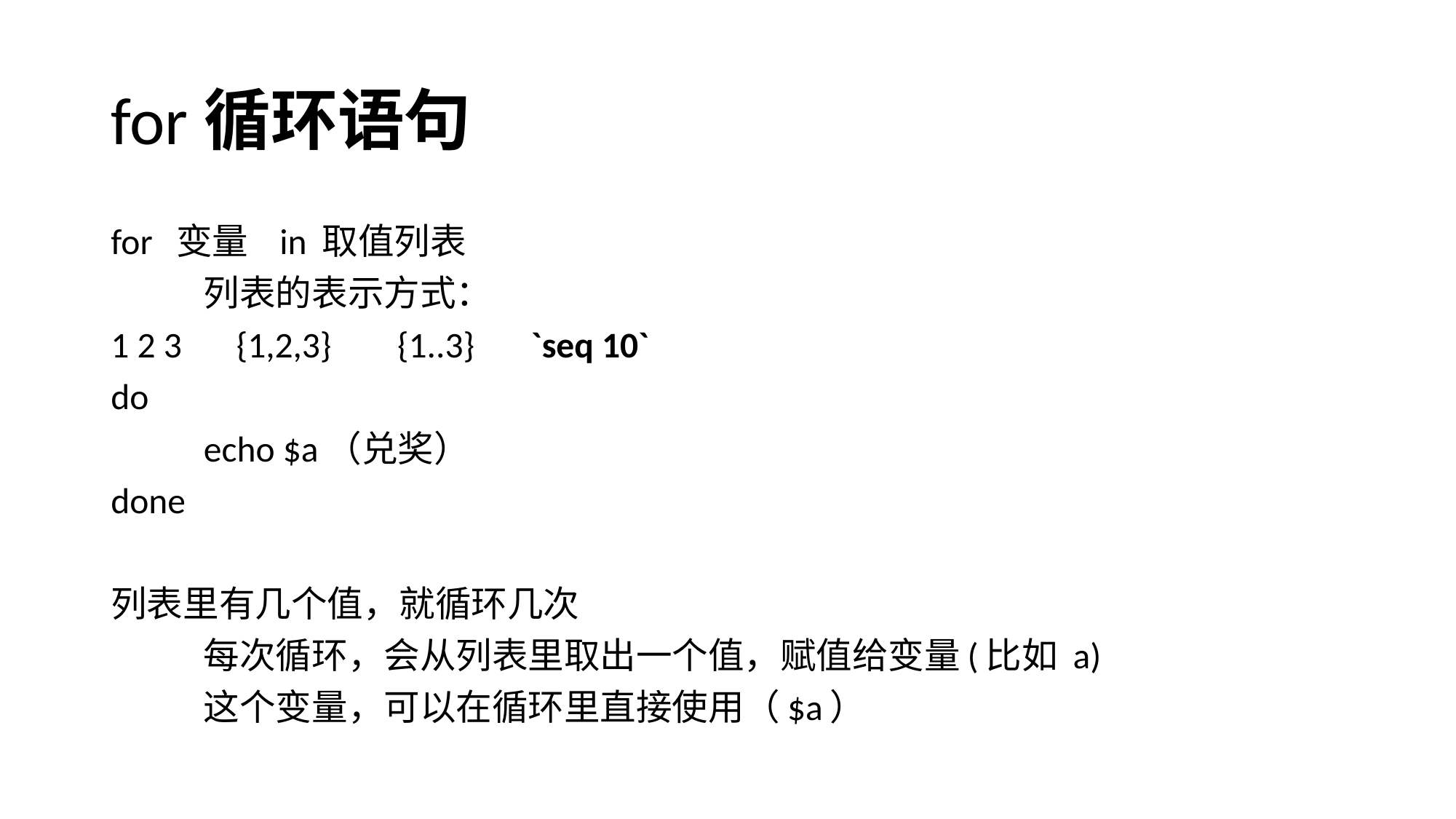

# for循环语句
for  变量   in 取值列表
	列表的表示方式：
1 2 3 	    {1,2,3}	 {1..3}	      `seq 10`
do
	echo $a（兑奖）
done

列表里有几个值，就循环几次
	每次循环，会从列表里取出一个值，赋值给变量(比如 a)
	这个变量，可以在循环里直接使用（$a）